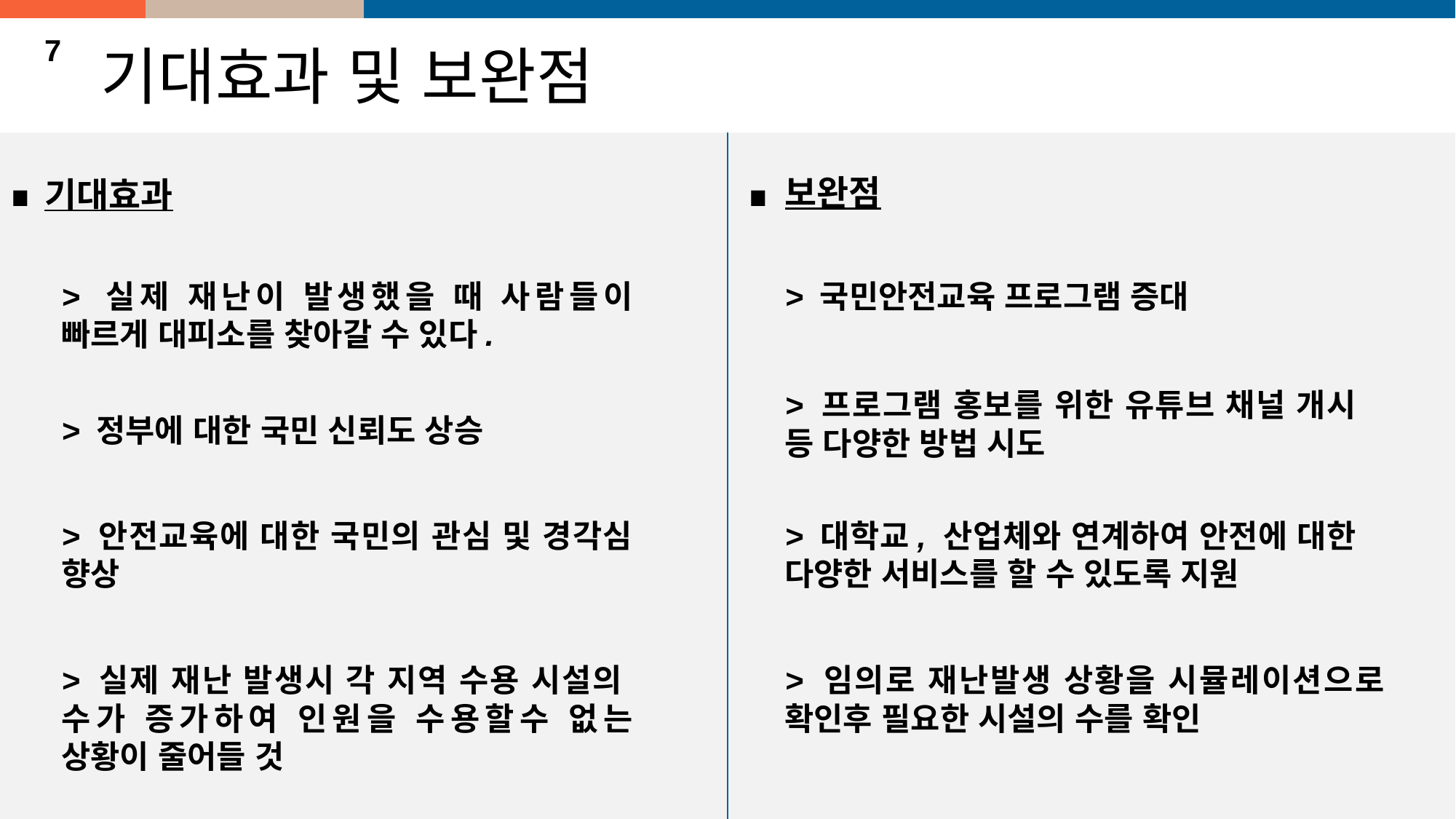

7
기대효과 및 보완점
.
.

보완점
기대효과
> 국민안전교육 프로그램 증대
> 실제 재난이 발생했을 때 사람들이 빠르게 대피소를 찾아갈 수 있다.
> 프로그램 홍보를 위한 유튜브 채널 개시 등 다양한 방법 시도
> 정부에 대한 국민 신뢰도 상승
> 안전교육에 대한 국민의 관심 및 경각심 향상
> 대학교, 산업체와 연계하여 안전에 대한 다양한 서비스를 할 수 있도록 지원
> 실제 재난 발생시 각 지역 수용 시설의  수가 증가하여 인원을 수용할수 없는 상황이 줄어들 것
> 임의로 재난발생 상황을 시뮬레이션으로 확인후 필요한 시설의 수를 확인